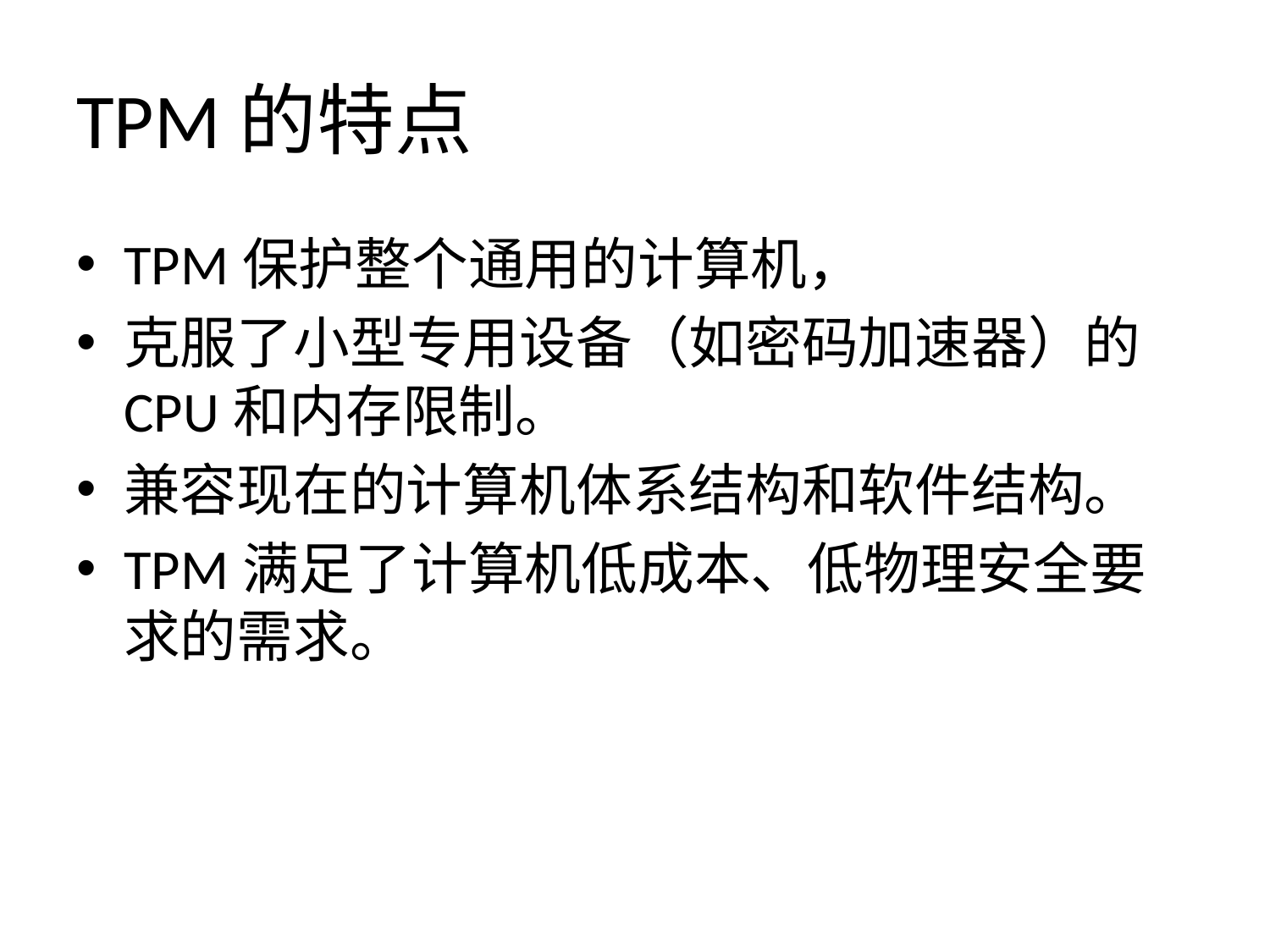

# TPM的特点
TPM保护整个通用的计算机，
克服了小型专用设备（如密码加速器）的CPU和内存限制。
兼容现在的计算机体系结构和软件结构。
TPM满足了计算机低成本、低物理安全要求的需求。